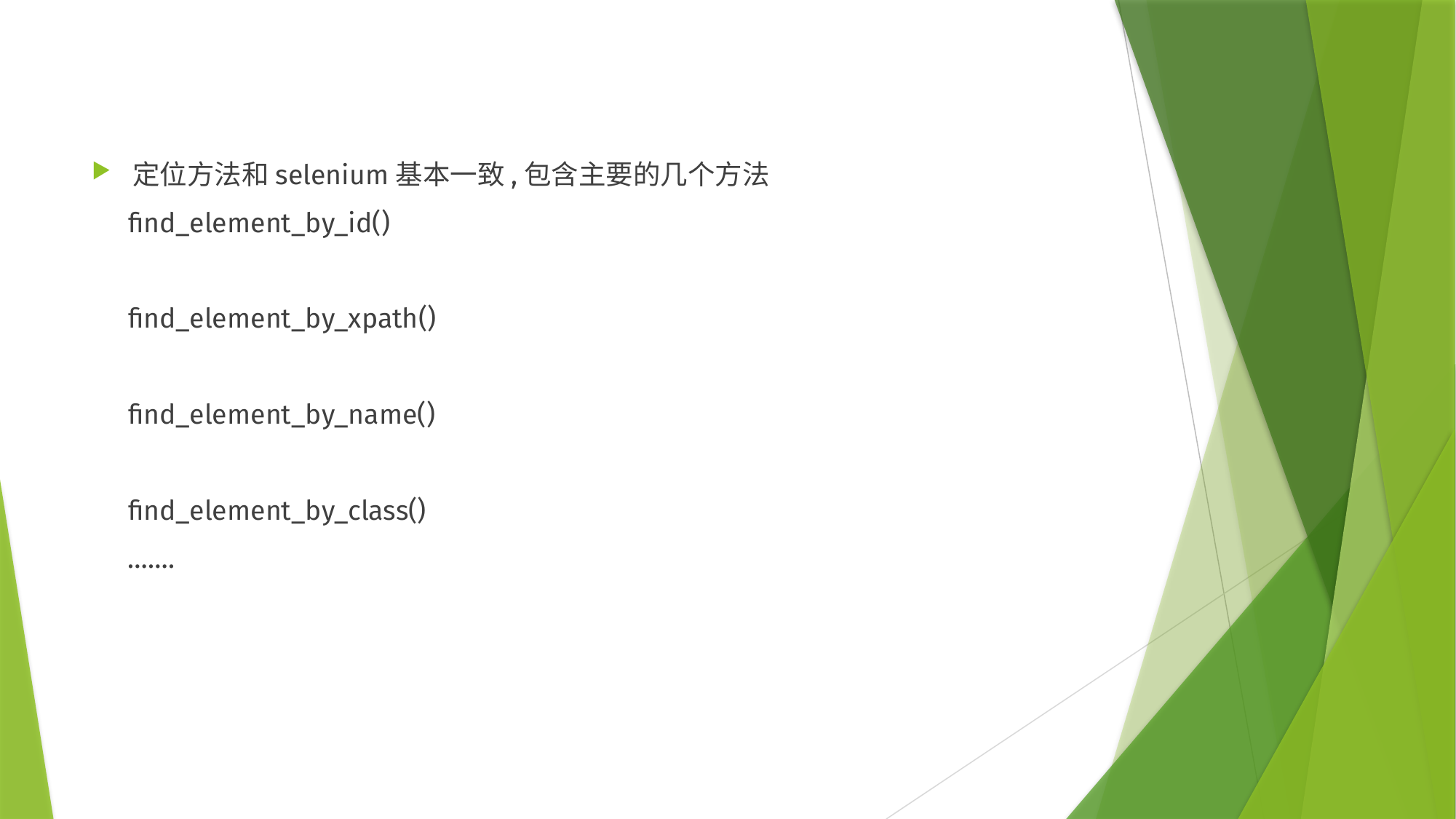

#
定位方法和selenium基本一致,包含主要的几个方法
     find_element_by_id()

     find_element_by_xpath()

     find_element_by_name()

     find_element_by_class()
     …….